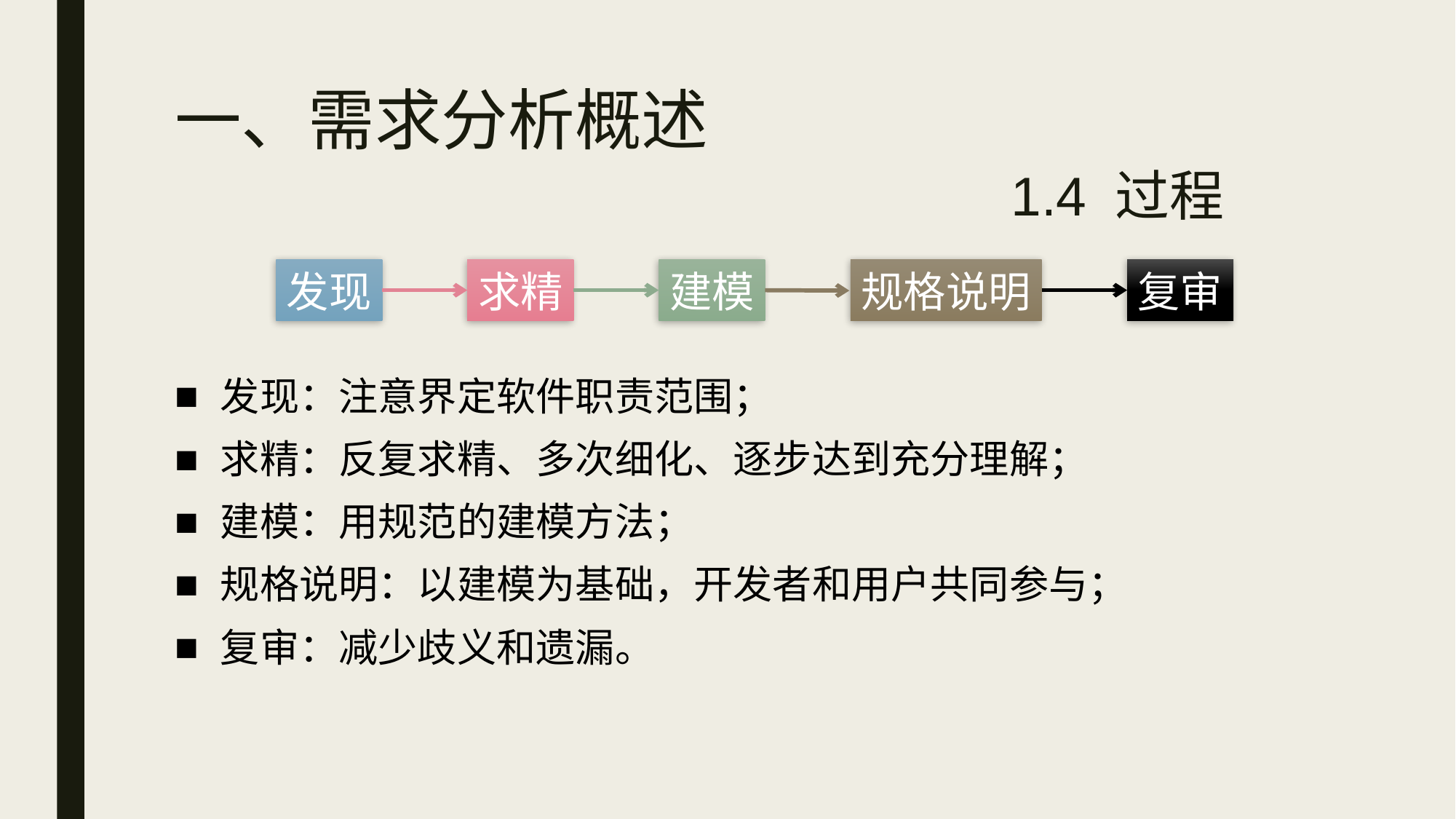

# 一、需求分析概述 1.4 过程
发现
求精
建模
规格说明
复审
发现：注意界定软件职责范围；
求精：反复求精、多次细化、逐步达到充分理解；
建模：用规范的建模方法；
规格说明：以建模为基础，开发者和用户共同参与；
复审：减少歧义和遗漏。